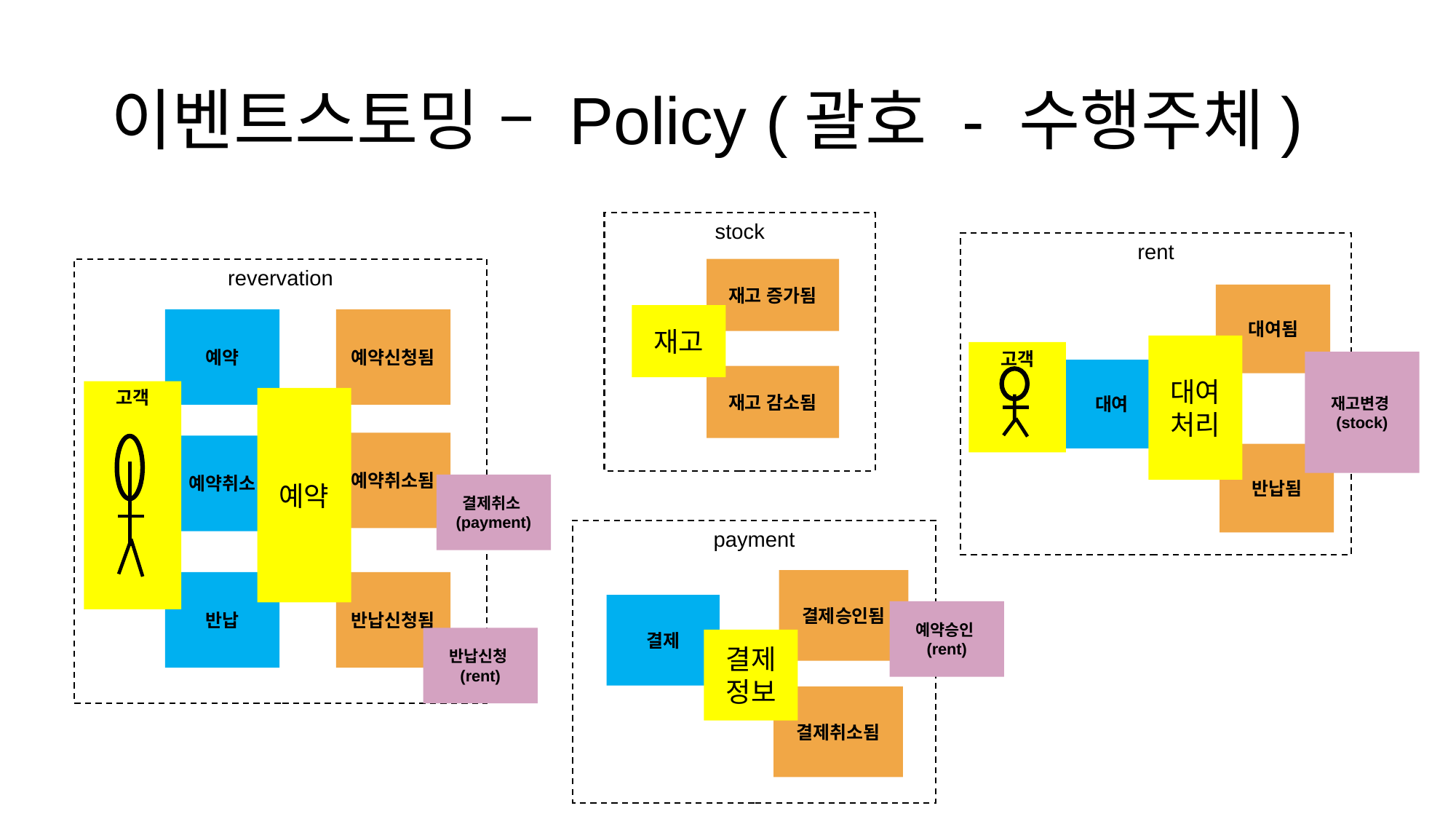

# 이벤트스토밍 – Policy (괄호 - 수행주체)
stock
rent
revervation
재고 증가됨
대여됨
재고
예약
예약신청됨
대여
처리
고객

재고변경(stock)
대여
재고 감소됨
고객

예약
예약취소됨
예약취소
반납됨
결제취소(payment)
payment
결제승인됨
반납
반납신청됨
결제
예약승인(rent)
반납신청(rent)
결제
정보
결제취소됨